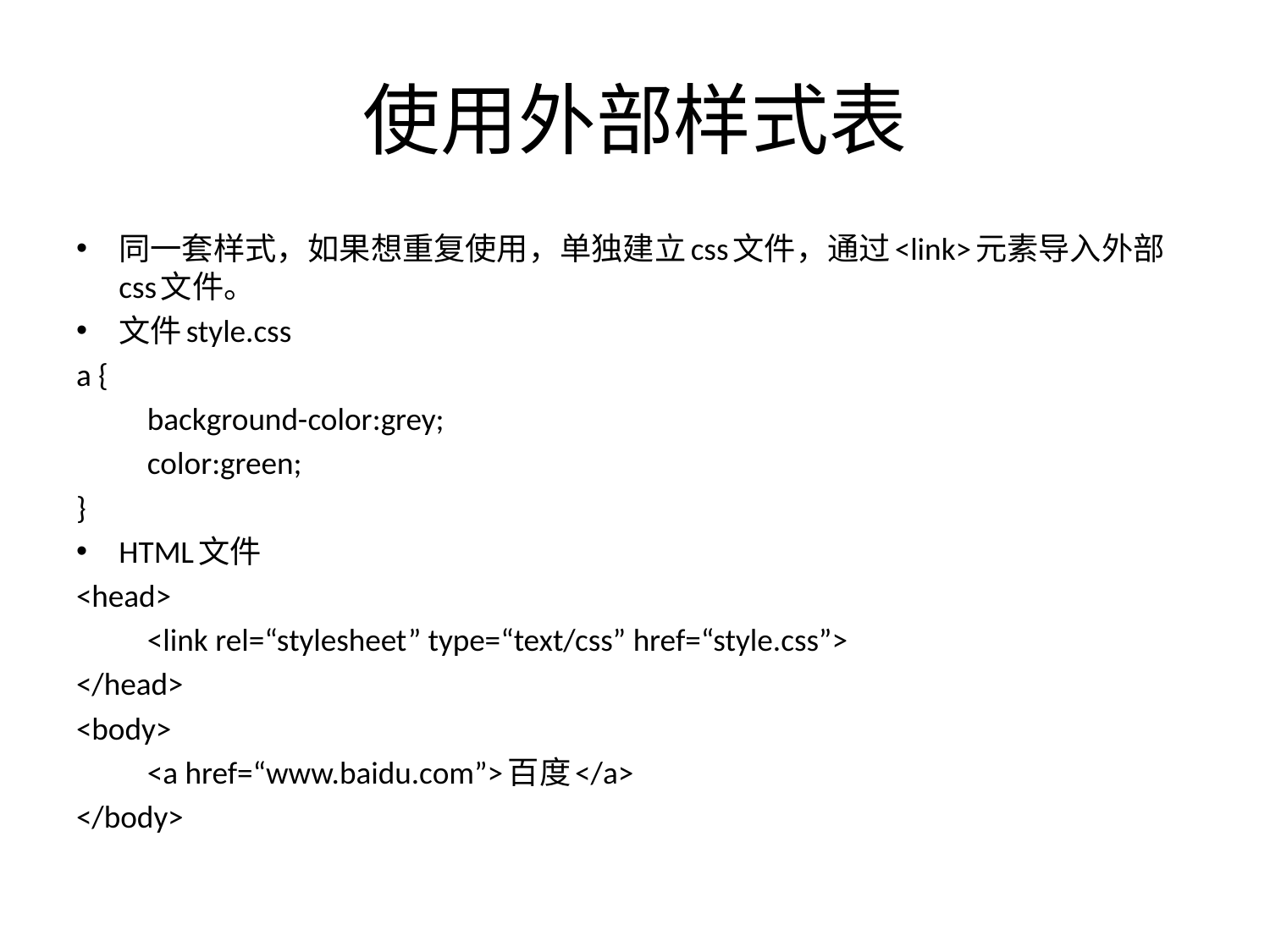

# 使用外部样式表
同一套样式，如果想重复使用，单独建立css文件，通过<link>元素导入外部css文件。
文件style.css
a {
	background-color:grey;
	color:green;
}
HTML文件
<head>
	<link rel=“stylesheet” type=“text/css” href=“style.css”>
</head>
<body>
	<a href=“www.baidu.com”>百度</a>
</body>